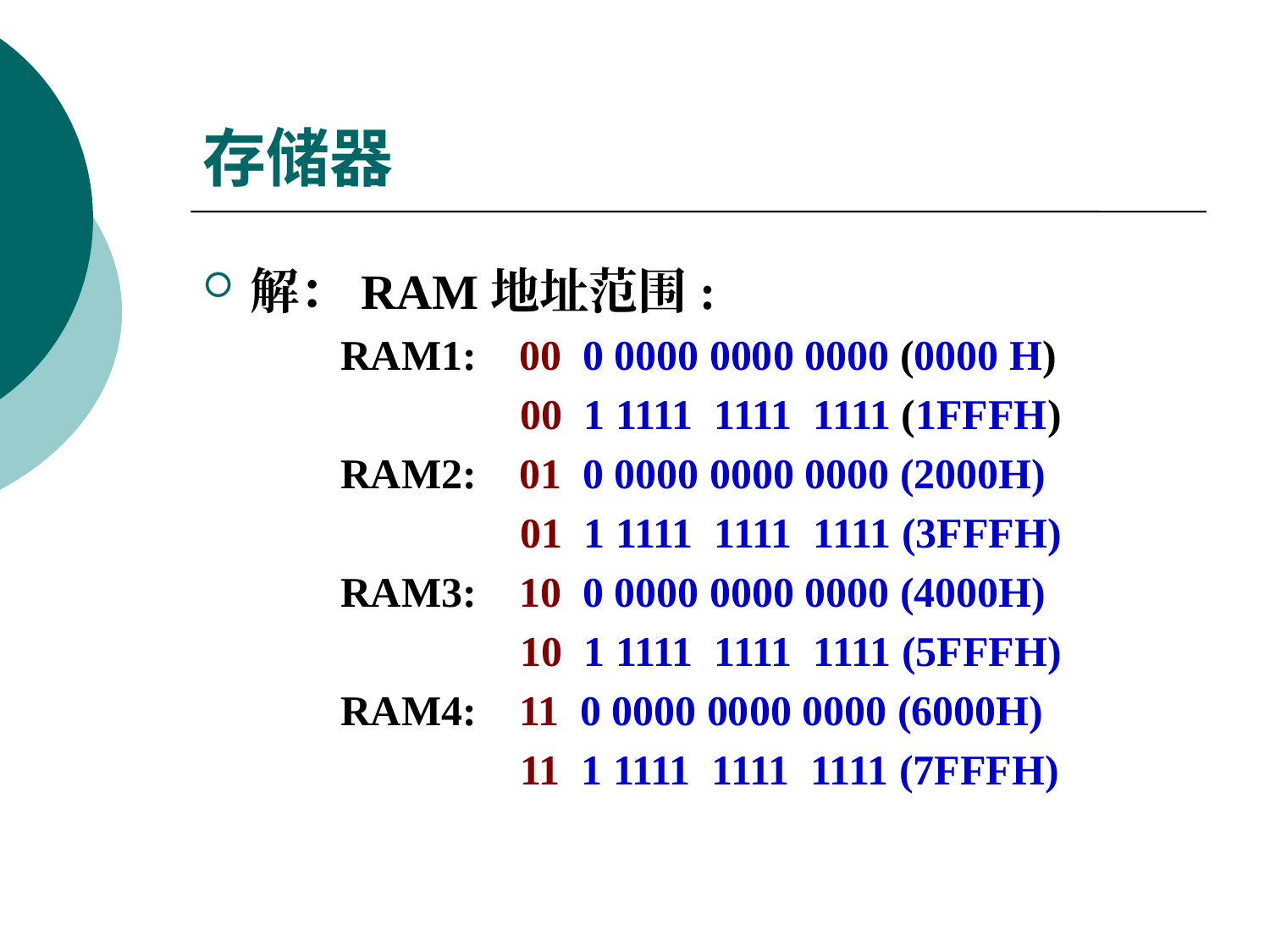

# 存储器
解：RAM地址范围:
             RAM1:    00  0 0000 0000 0000 (0000 H)
                              00  1 1111  1111  1111 (1FFFH)
             RAM2:    01  0 0000 0000 0000 (2000H)
                              01  1 1111  1111  1111 (3FFFH)
             RAM3:    10  0 0000 0000 0000 (4000H)
                              10  1 1111  1111  1111 (5FFFH)
             RAM4:    11  0 0000 0000 0000 (6000H)
                              11  1 1111  1111  1111 (7FFFH)